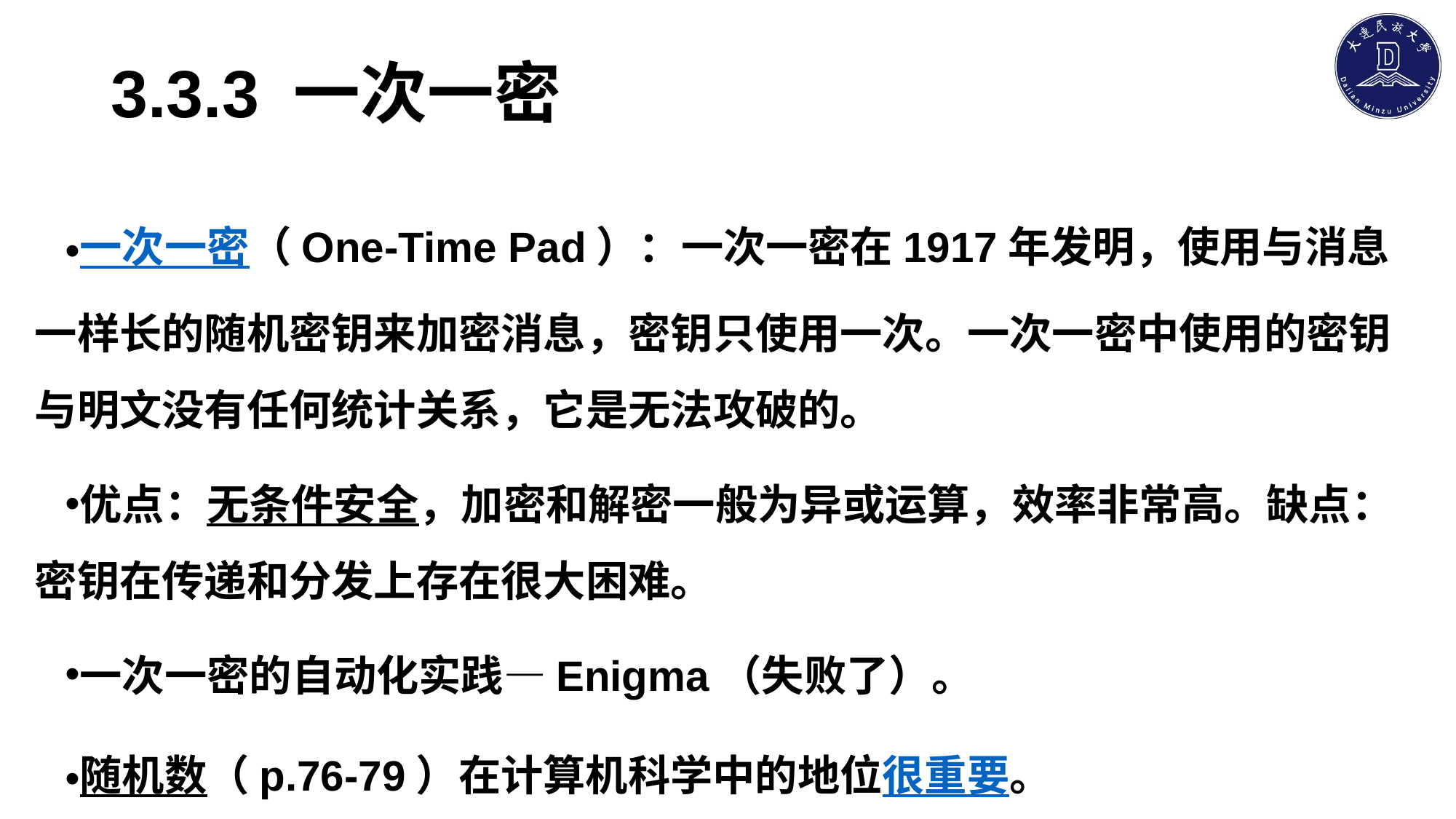

# 3.3.3 一次一密
一次一密（One-Time Pad）：一次一密在1917年发明，使用与消息一样长的随机密钥来加密消息，密钥只使用一次。一次一密中使用的密钥与明文没有任何统计关系，它是无法攻破的。
优点：无条件安全，加密和解密一般为异或运算，效率非常高。缺点：密钥在传递和分发上存在很大困难。
一次一密的自动化实践—Enigma（失败了）。
随机数（p.76-79）在计算机科学中的地位很重要。